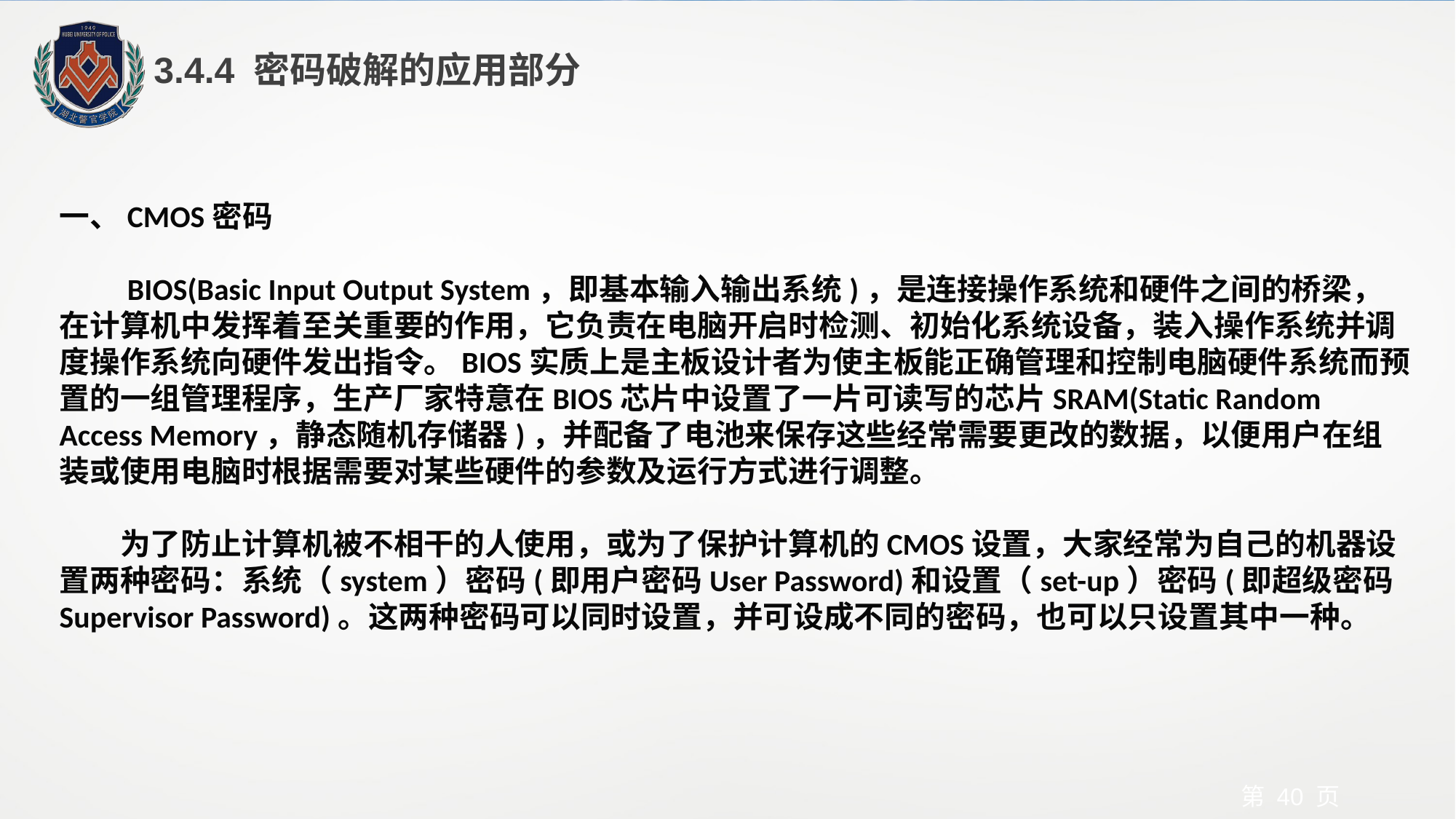

3.4.4 密码破解的应用部分
一、CMOS密码

　　BIOS(Basic Input Output System，即基本输入输出系统)，是连接操作系统和硬件之间的桥梁，在计算机中发挥着至关重要的作用，它负责在电脑开启时检测、初始化系统设备，装入操作系统并调度操作系统向硬件发出指令。BIOS实质上是主板设计者为使主板能正确管理和控制电脑硬件系统而预置的一组管理程序，生产厂家特意在BIOS芯片中设置了一片可读写的芯片SRAM(Static Random Access Memory，静态随机存储器)，并配备了电池来保存这些经常需要更改的数据，以便用户在组装或使用电脑时根据需要对某些硬件的参数及运行方式进行调整。

　　为了防止计算机被不相干的人使用，或为了保护计算机的CMOS设置，大家经常为自己的机器设置两种密码：系统（system）密码(即用户密码User Password)和设置（set-up）密码(即超级密码Supervisor Password)。这两种密码可以同时设置，并可设成不同的密码，也可以只设置其中一种。